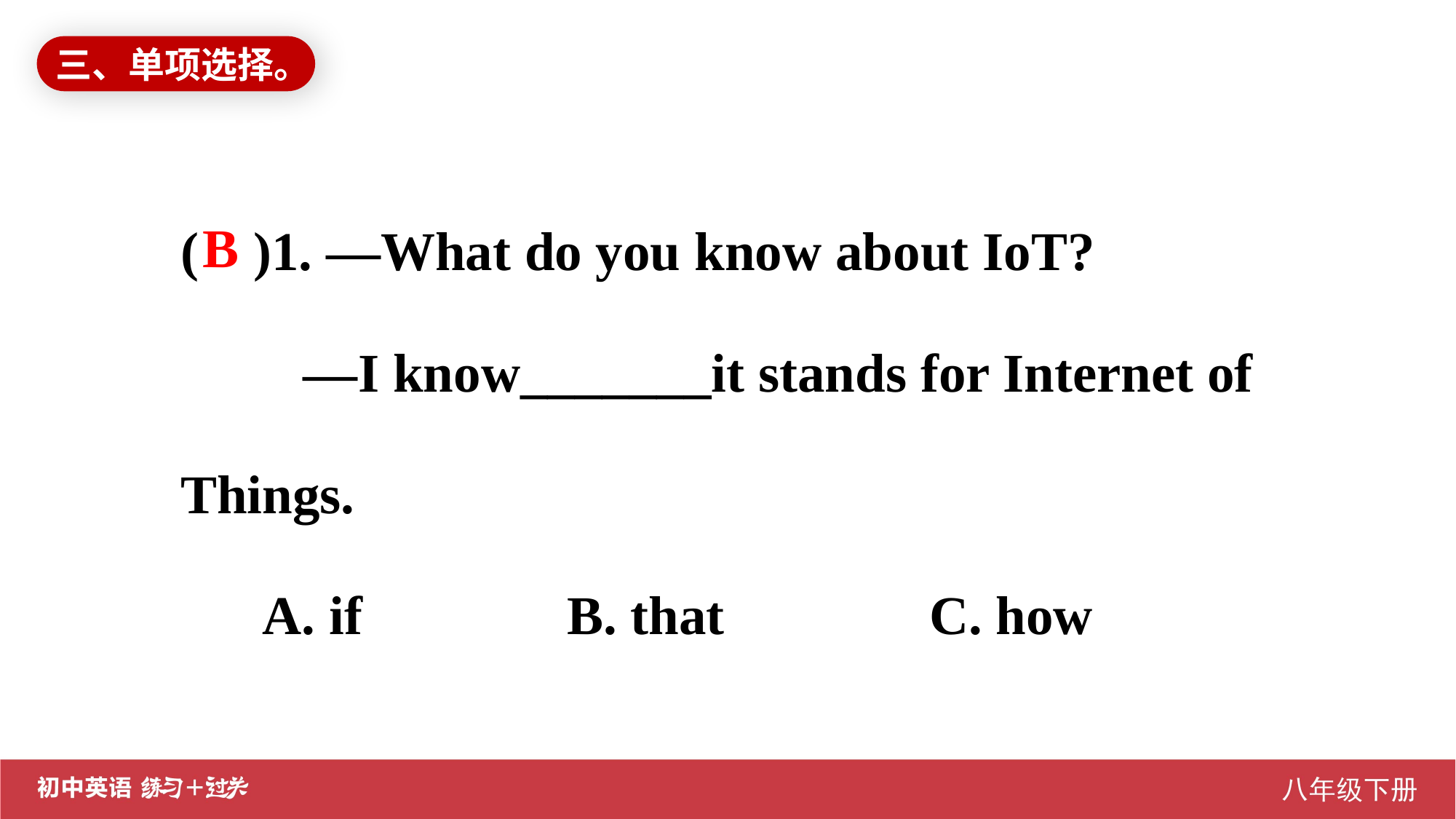

三、单项选择。
(    )1. —What do you know about IoT?
	 —I know_______it stands for Internet of Things.
      A. if               B. that               C. how
B